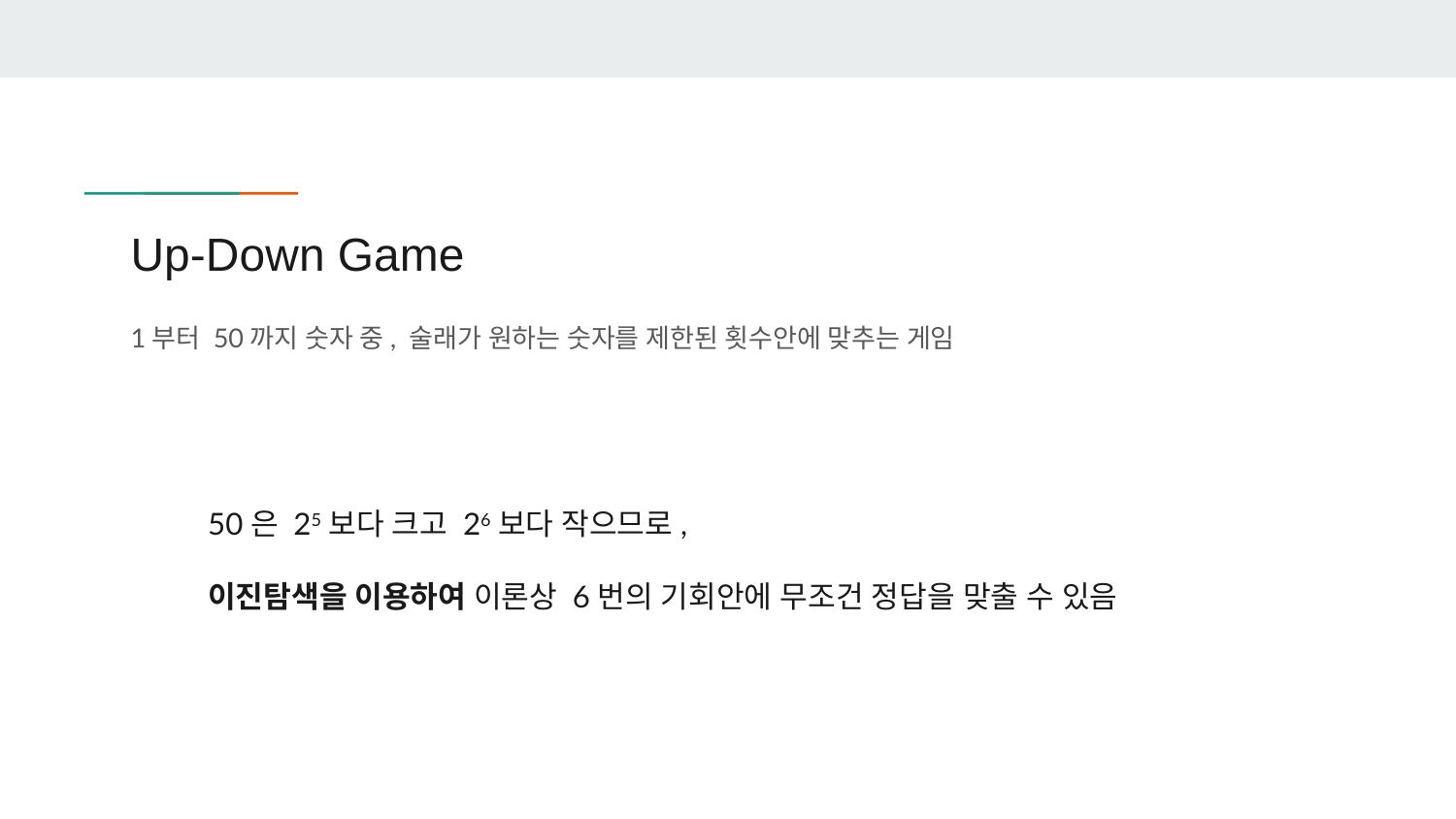

# Up-Down Game
1부터 50까지 숫자 중, 술래가 원하는 숫자를 제한된 횟수안에 맞추는 게임
50은 25보다 크고 26보다 작으므로,

이진탐색을 이용하여 이론상 6번의 기회안에 무조건 정답을 맞출 수 있음